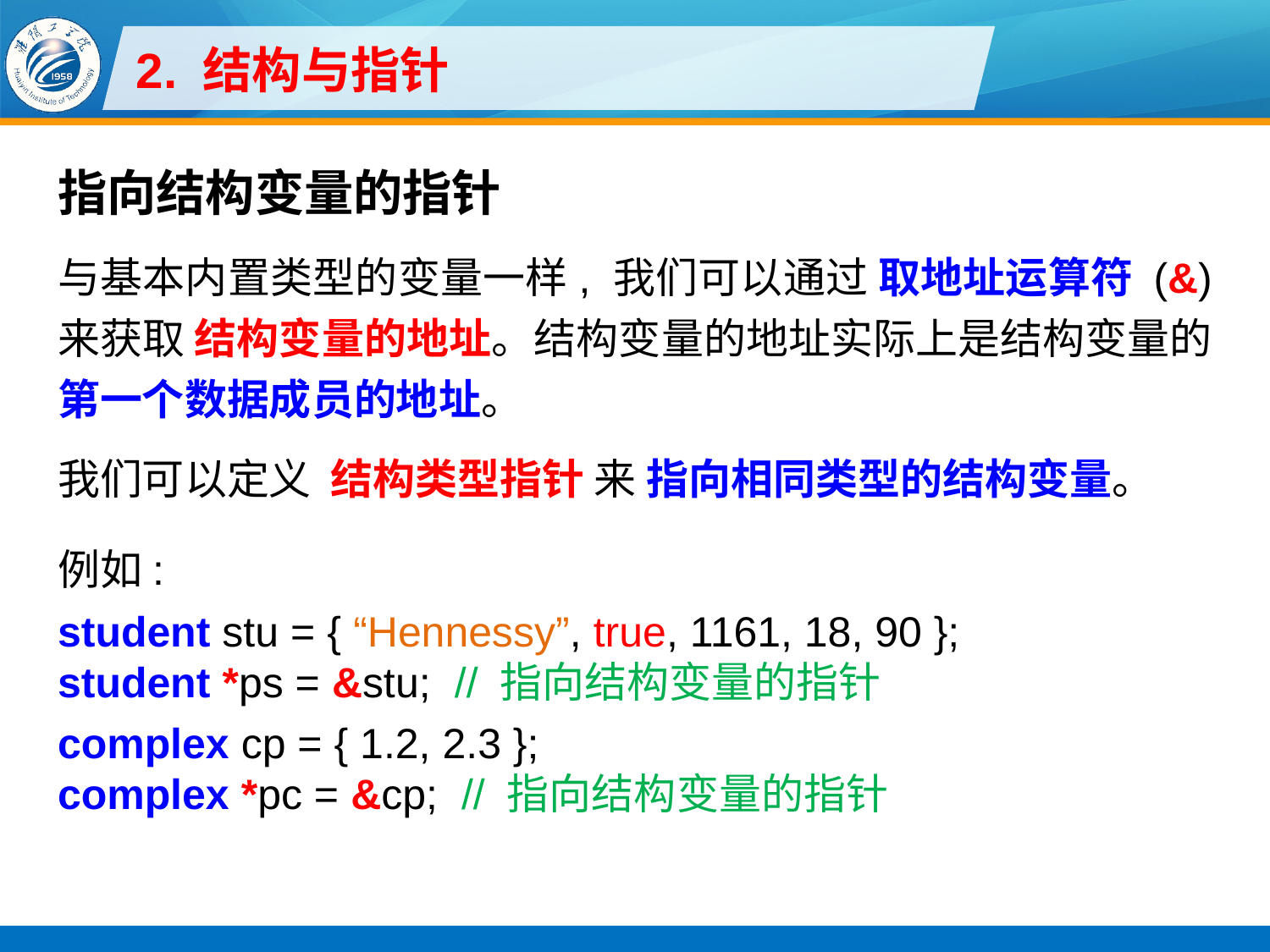

# 2. 结构与指针
指向结构变量的指针
与基本内置类型的变量一样, 我们可以通过 取地址运算符 (&) 来获取 结构变量的地址。结构变量的地址实际上是结构变量的 第一个数据成员的地址。
我们可以定义  结构类型指针 来 指向相同类型的结构变量。
例如:
student stu = { “Hennessy”, true, 1161, 18, 90 };
student *ps = &stu;  // 指向结构变量的指针
complex cp = { 1.2, 2.3 };
complex *pc = &cp;  // 指向结构变量的指针